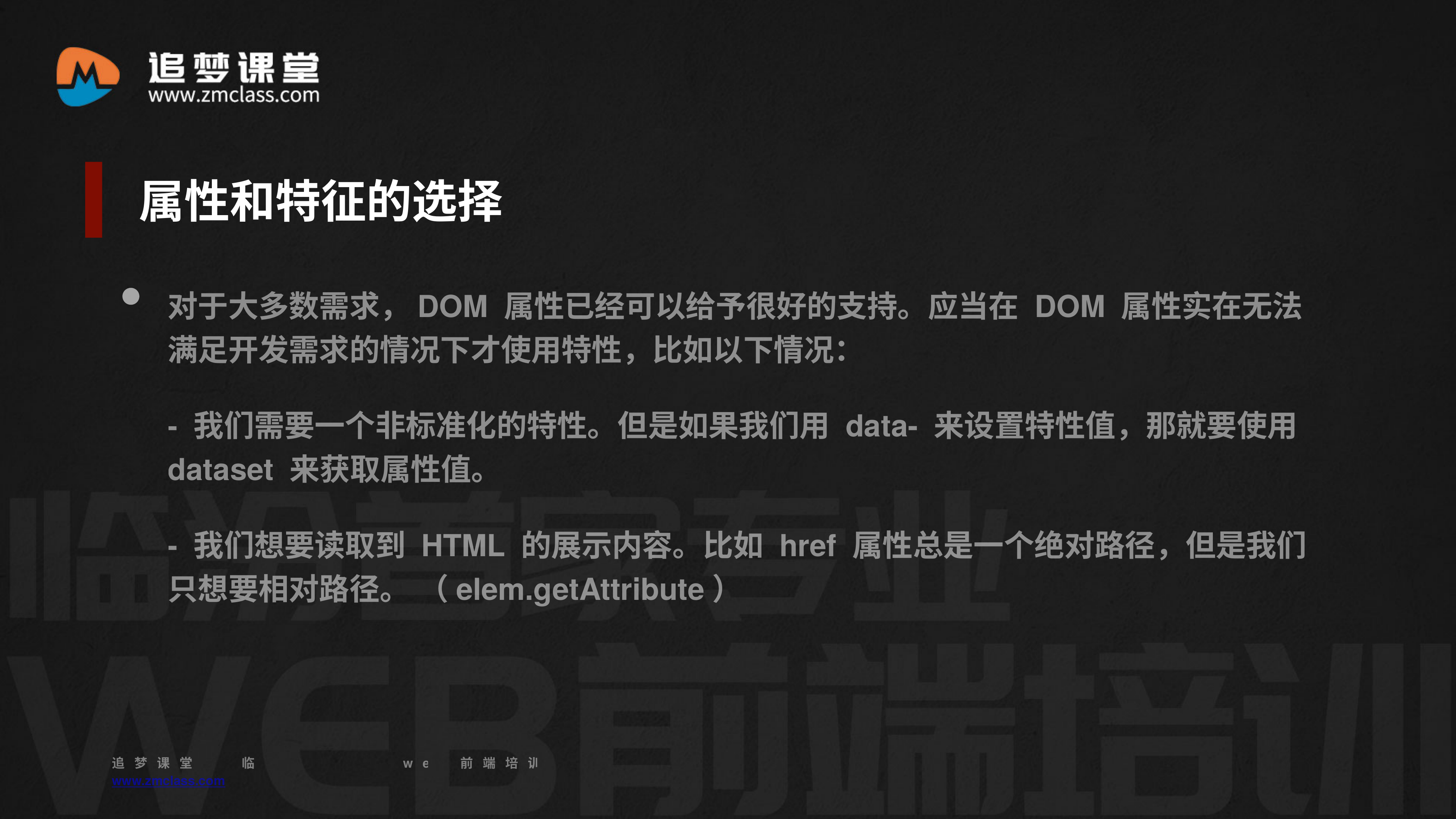

属性和特征的选择
对于大多数需求，DOM 属性已经可以给予很好的支持。应当在 DOM 属性实在无法满足开发需求的情况下才使用特性，比如以下情况：

- 我们需要一个非标准化的特性。但是如果我们用 data- 来设置特性值，那就要使用 dataset 来获取属性值。
- 我们想要读取到 HTML 的展示内容。比如 href 属性总是一个绝对路径，但是我们只想要相对路径。 （elem.getAttribute）
追梦课堂   临汾首家专业的web前端培训机构                                                          www.zmclass.com
9